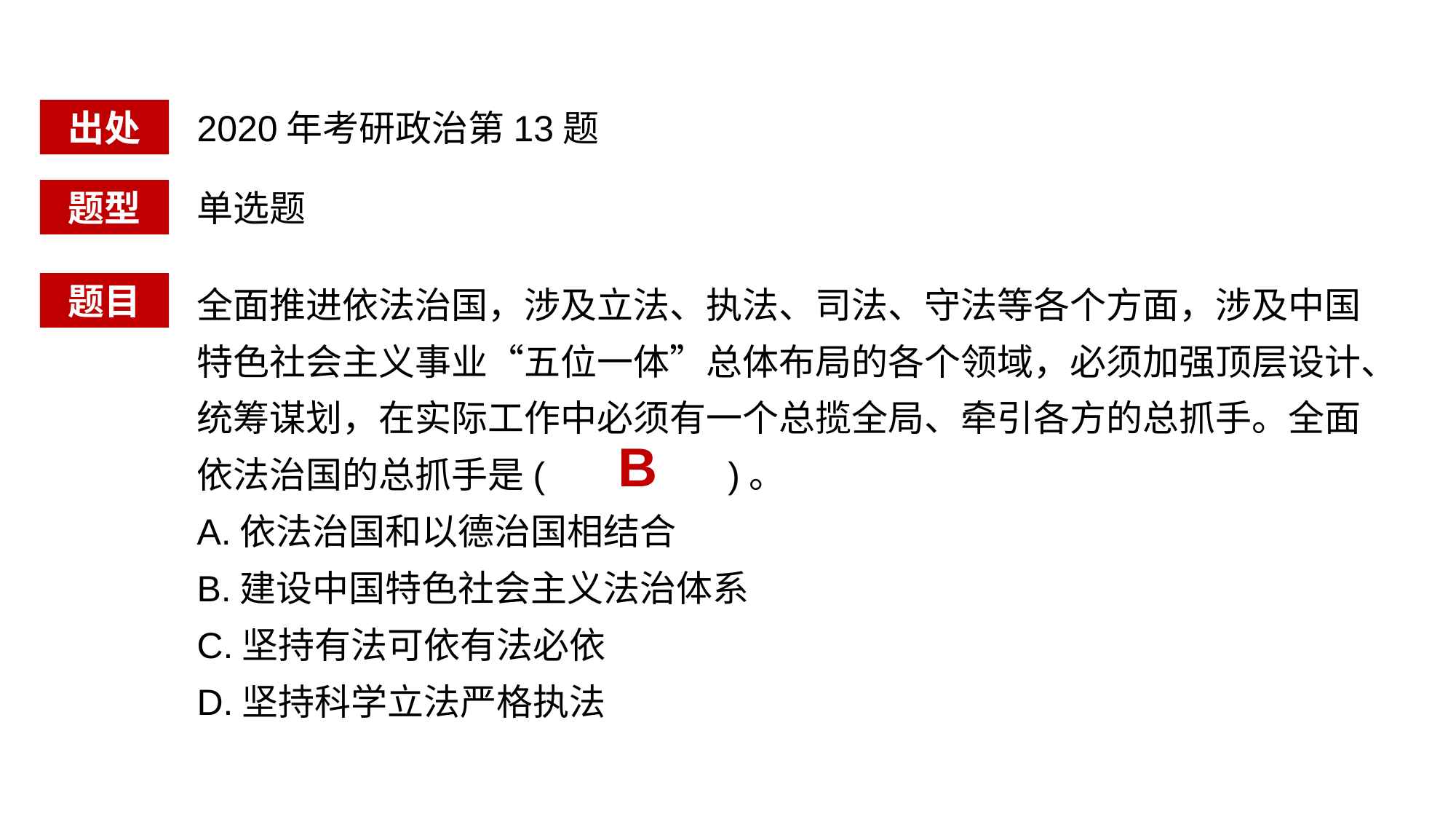

出处
2020年考研政治第13题
题型
单选题
全面推进依法治国，涉及立法、执法、司法、守法等各个方面，涉及中国特色社会主义事业“五位一体”总体布局的各个领域，必须加强顶层设计、统筹谋划，在实际工作中必须有一个总揽全局、牵引各方的总抓手。全面依法治国的总抓手是(                  )。
A.依法治国和以德治国相结合
B.建设中国特色社会主义法治体系
C.坚持有法可依有法必依
D.坚持科学立法严格执法
题目
B